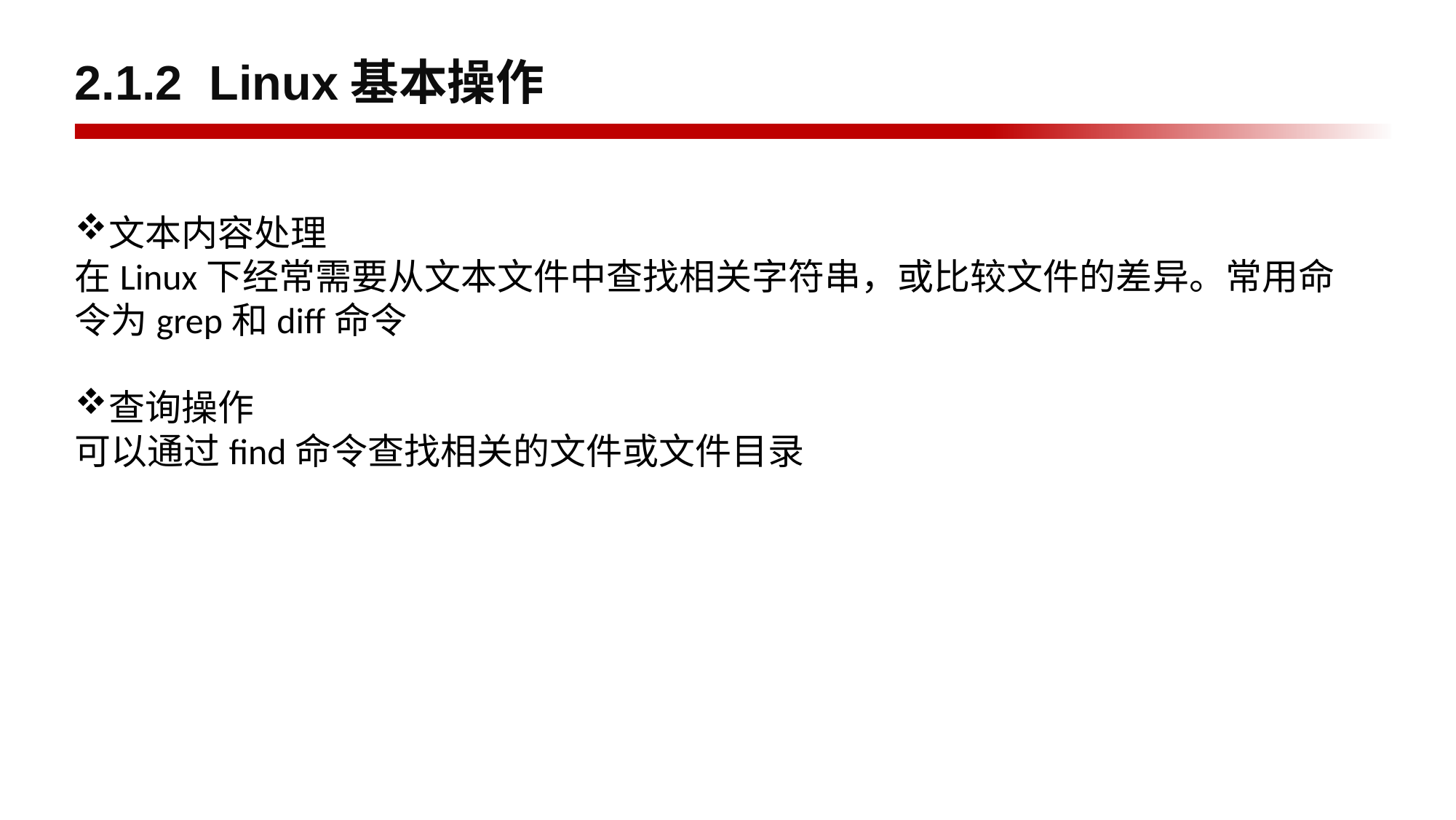

# 2.1.2  Linux基本操作

文本内容处理
在Linux下经常需要从文本文件中查找相关字符串，或比较文件的差异。常用命令为grep和diff命令

查询操作
可以通过find命令查找相关的文件或文件目录